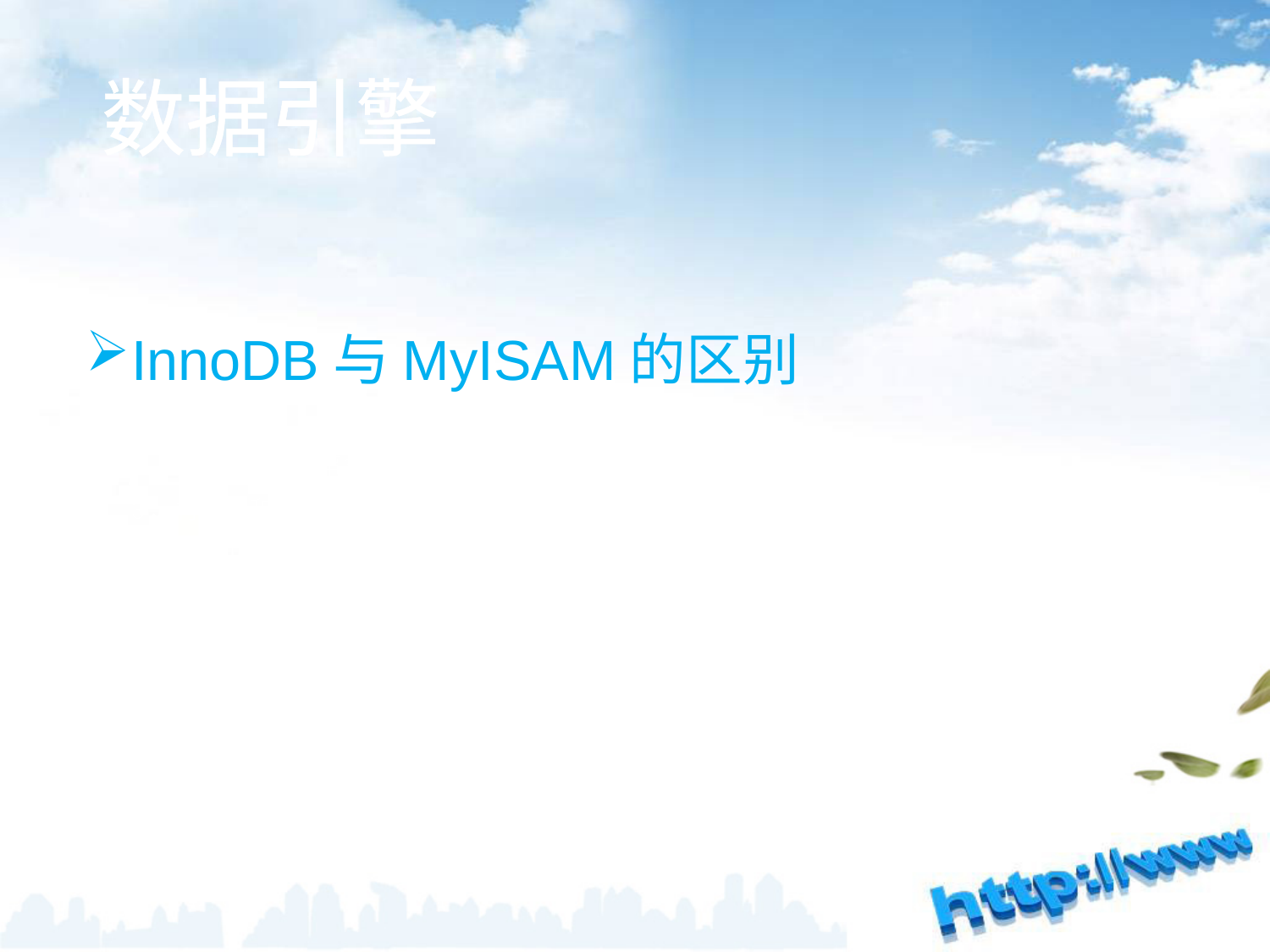

数据引擎
InnoDB与MyISAM的区别
1、数据格式。
2、innoDB支持事务处理和外键约束。
3、行级锁和表级锁。
4、InnoDB不支持FULLTEXT类型的索引。
5、行数的计算
6、DELETE FROM table时，InnoDB不会重新建立表，而是一行一行的删除。
7、如果执行大量的SELECT，MyISAM是更好的选择。